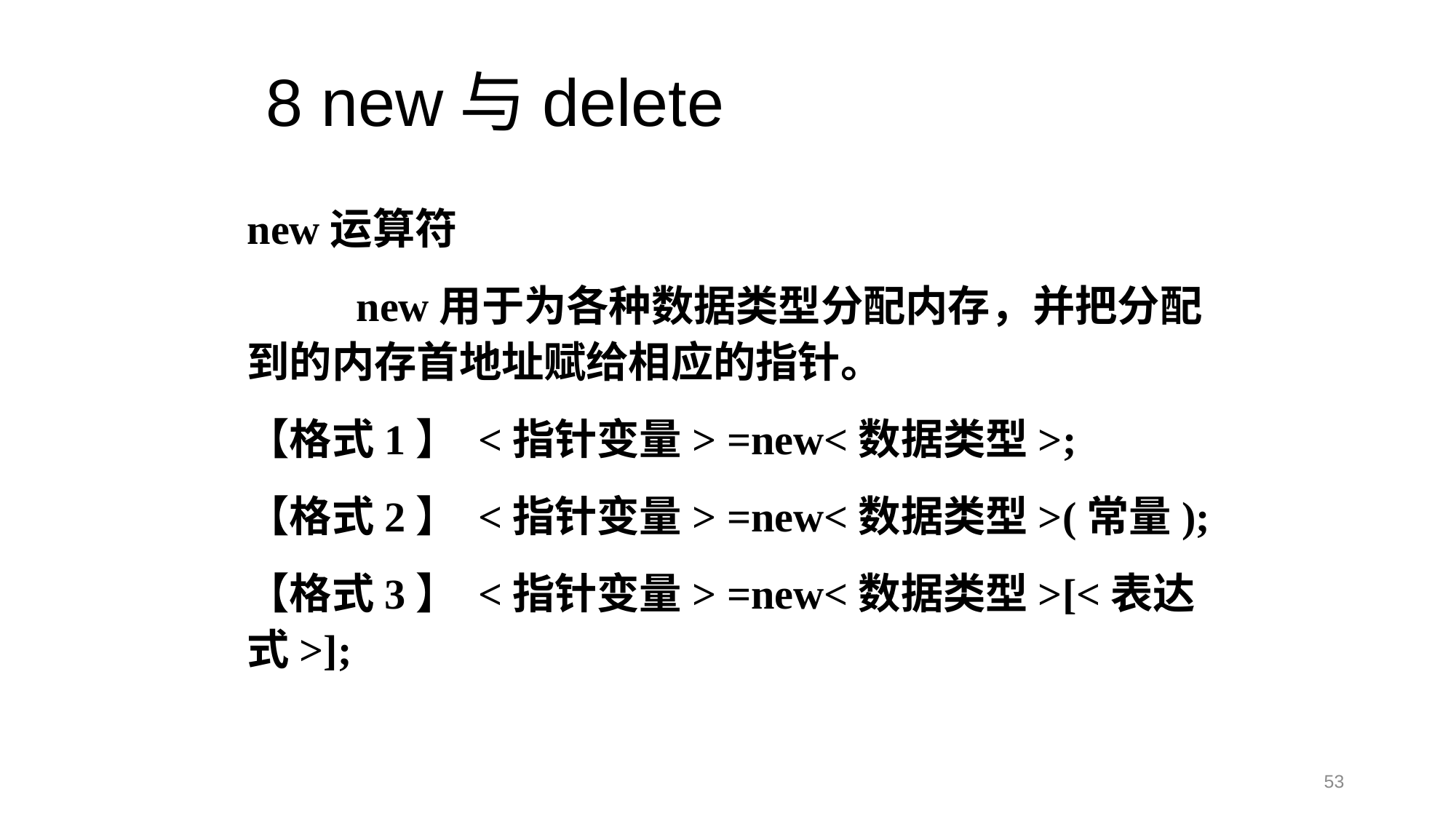

# 8 new与delete
new运算符
	new用于为各种数据类型分配内存，并把分配到的内存首地址赋给相应的指针。
【格式1】 <指针变量> =new<数据类型>;
【格式2】 <指针变量> =new<数据类型>(常量);
【格式3】 <指针变量> =new<数据类型>[<表达式>];
53